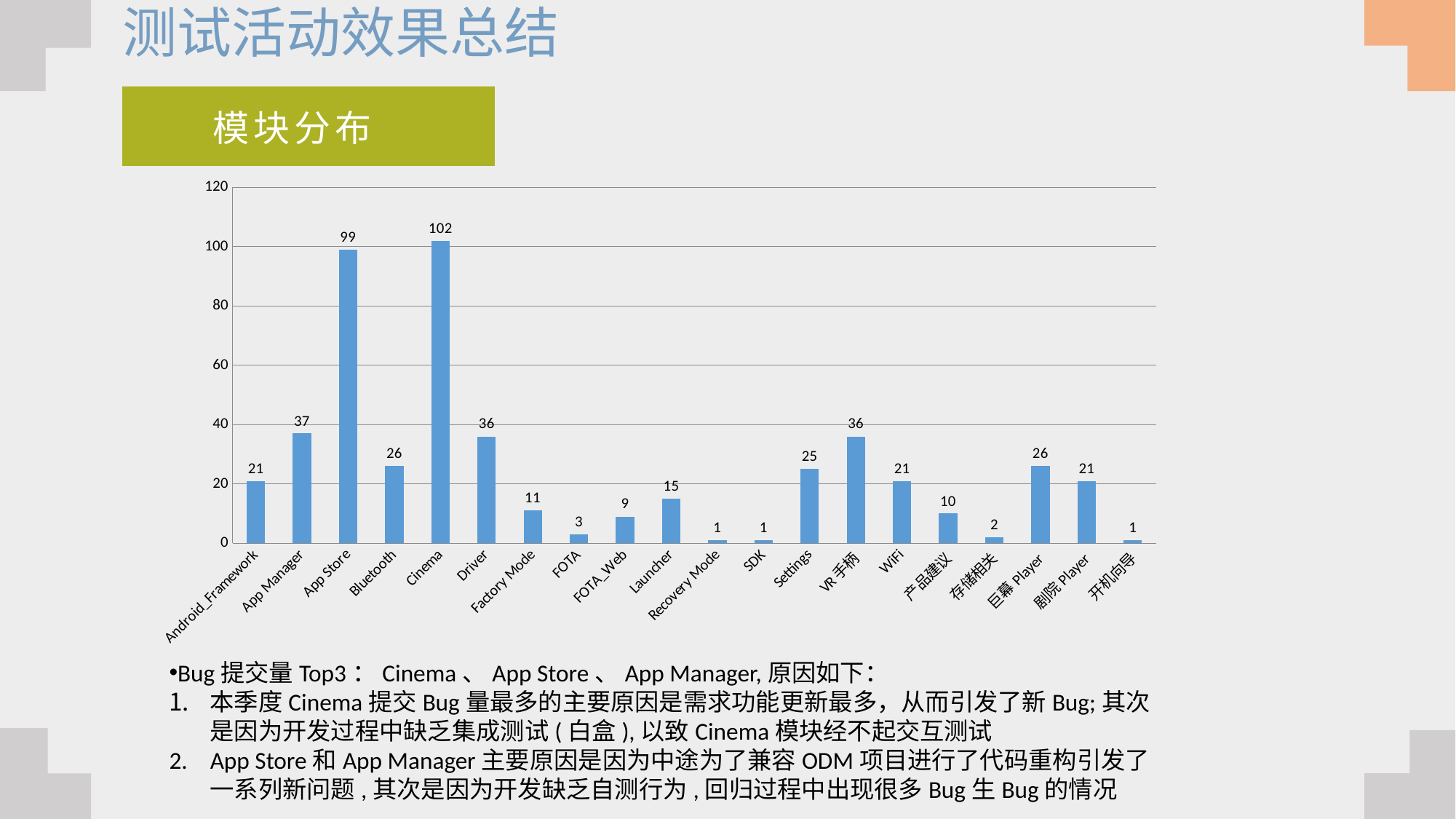

测试活动效果总结

模块分布

### Chart

| Category | 计数项:类别 |
|---|---|
| Android_Framework | 21.0 |
| App Manager | 37.0 |
| App Store | 99.0 |
| Bluetooth | 26.0 |
| Cinema | 102.0 |
| Driver | 36.0 |
| Factory Mode | 11.0 |
| FOTA | 3.0 |
| FOTA_Web | 9.0 |
| Launcher | 15.0 |
| Recovery Mode | 1.0 |
| SDK | 1.0 |
| Settings | 25.0 |
| VR手柄 | 36.0 |
| WiFi | 21.0 |
| 产品建议 | 10.0 |
| 存储相关 | 2.0 |
| 巨幕Player | 26.0 |
| 剧院Player | 21.0 |
| 开机向导 | 1.0 |
Bug提交量Top3：Cinema、App Store、App Manager,原因如下：
本季度Cinema提交Bug量最多的主要原因是需求功能更新最多，从而引发了新Bug;其次是因为开发过程中缺乏集成测试(白盒),以致Cinema模块经不起交互测试
App Store和App Manager主要原因是因为中途为了兼容ODM项目进行了代码重构引发了一系列新问题,其次是因为开发缺乏自测行为,回归过程中出现很多Bug生Bug的情况